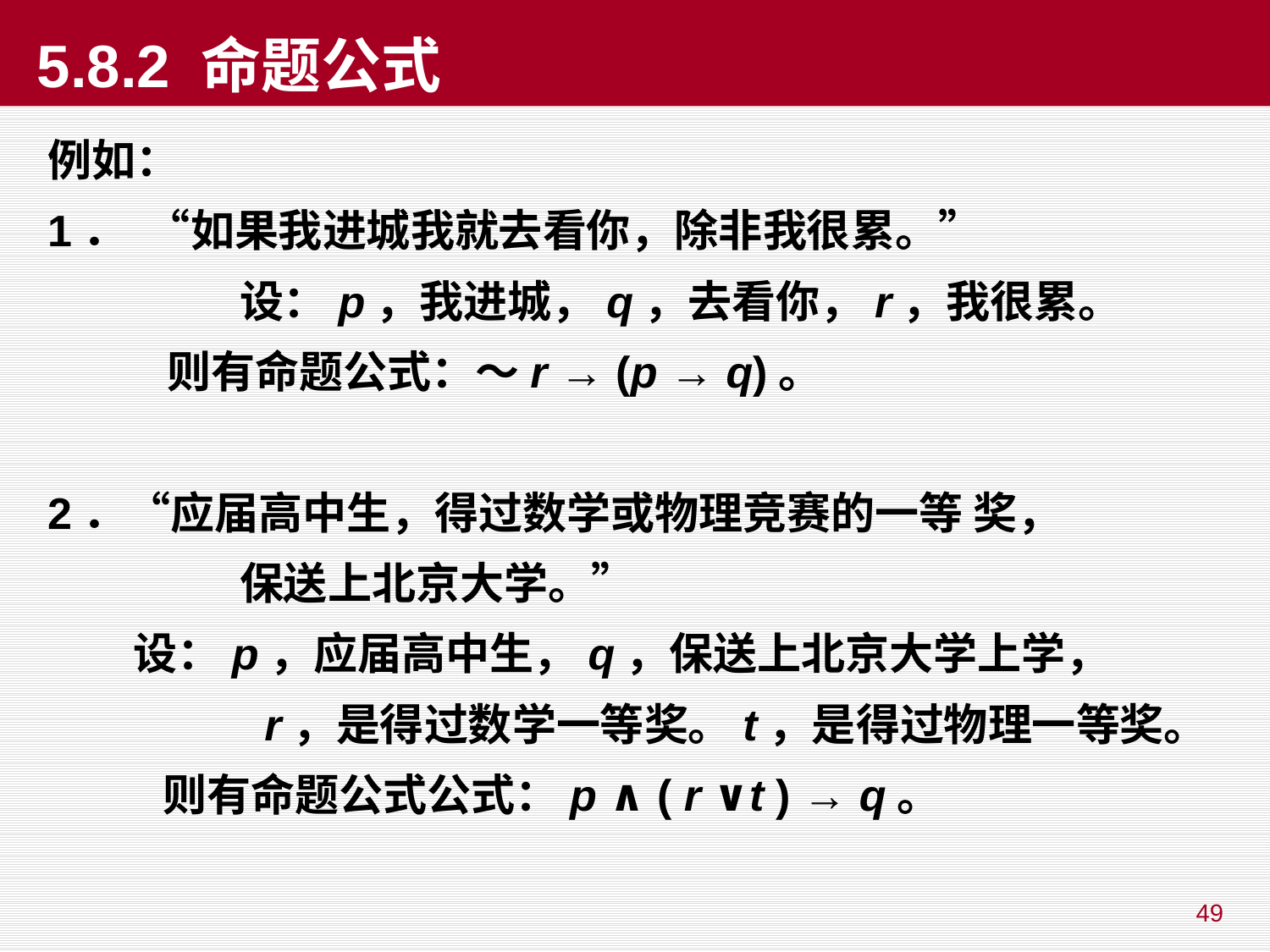

# 5.8.2 命题公式
例如：
1．  “如果我进城我就去看你，除非我很累。”
		设：p，我进城，q，去看你，r，我很累。
           则有命题公式：～r → (p → q)。

2．“应届高中生，得过数学或物理竞赛的一等 奖，
		保送上北京大学。”
	 设：p，应届高中生，q，保送上北京大学上学，
		  r，是得过数学一等奖。t，是得过物理一等奖。
	    则有命题公式公式：p ∧ ( r ∨t ) → q。
49